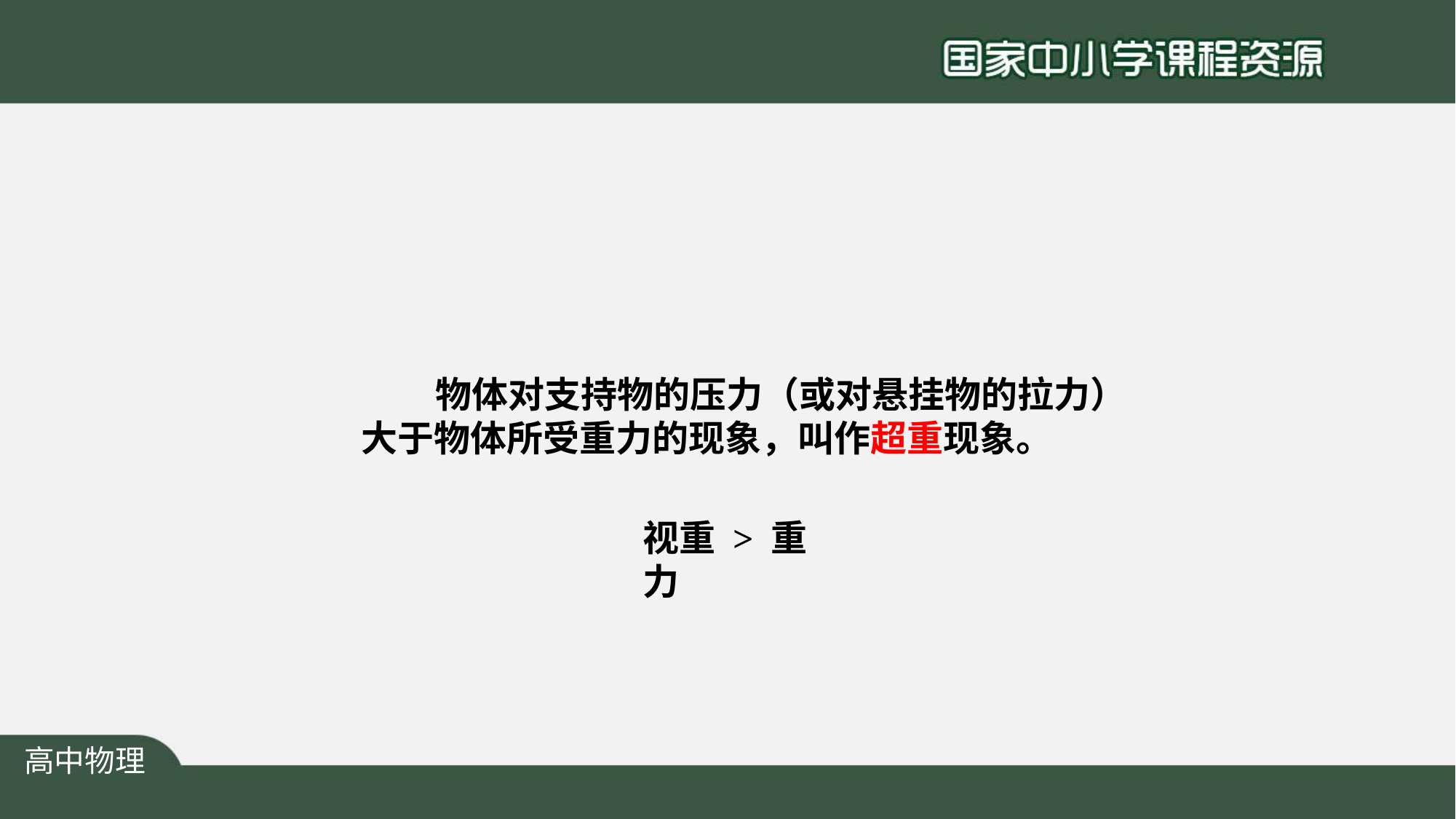

# 物体对支持物的压力（或对悬挂物的拉力） 大于物体所受重力的现象，叫作超重现象。
视重 > 重力
高中物理